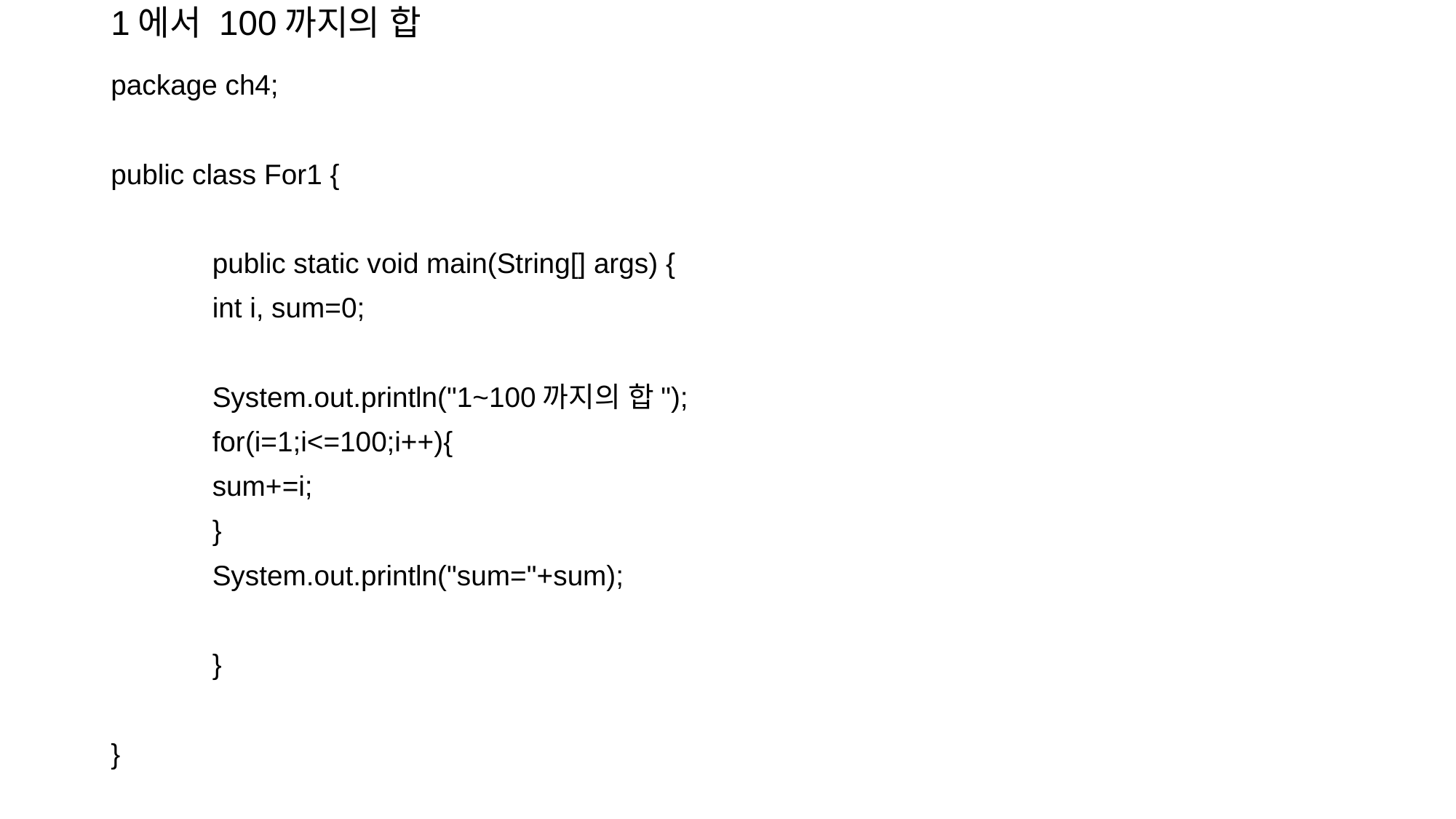

# 1에서 100까지의 합
package ch4;

public class For1 {

	public static void main(String[] args) {
		int i, sum=0;

		System.out.println("1~100까지의 합");
		for(i=1;i<=100;i++){
			sum+=i;
		}
		System.out.println("sum="+sum);

	}

}